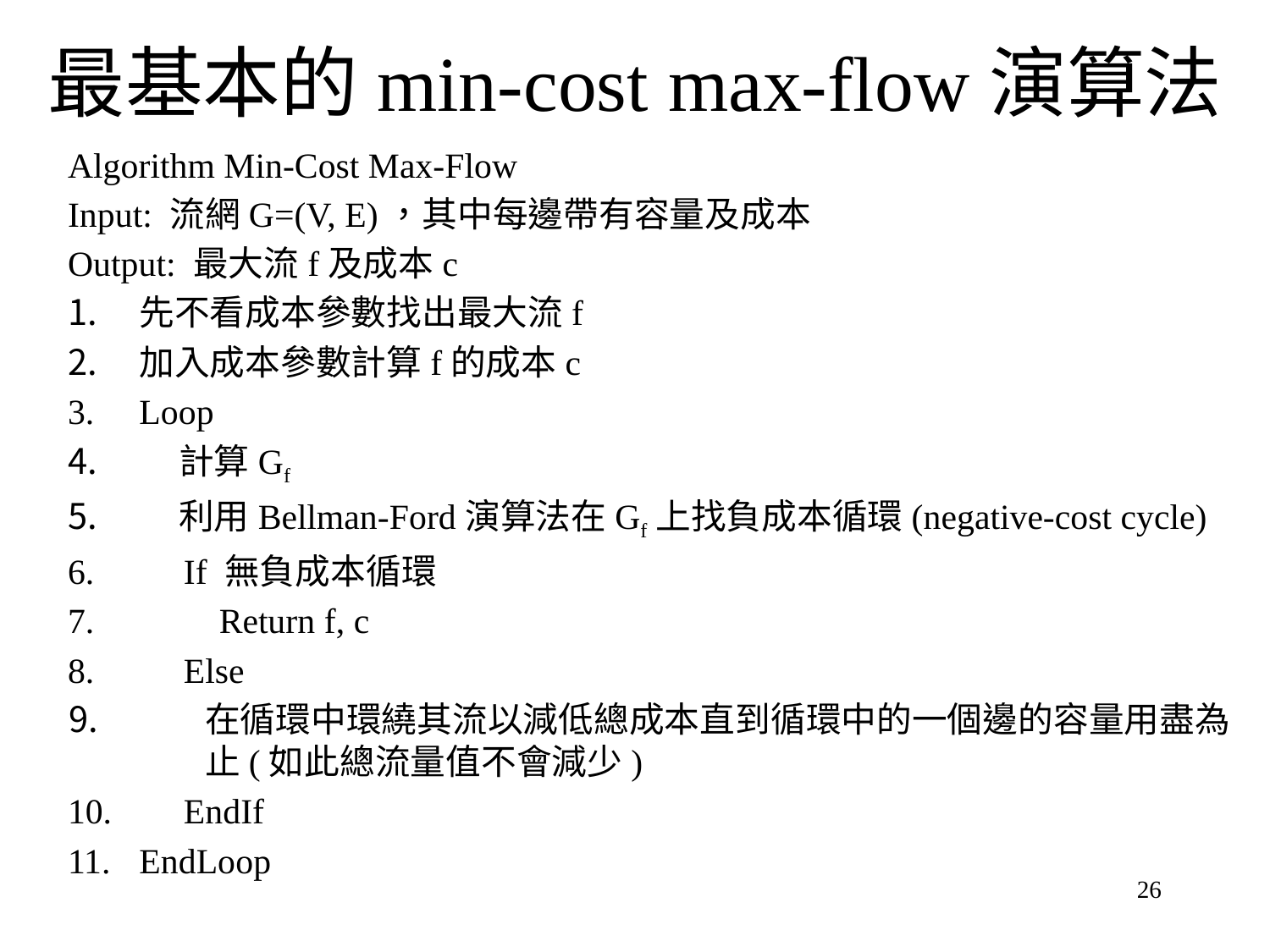

# 最基本的min-cost max-flow演算法
Algorithm Min-Cost Max-Flow
Input: 流網G=(V, E)，其中每邊帶有容量及成本
Output: 最大流f及成本c
先不看成本參數找出最大流f
加入成本參數計算f的成本c
Loop
    計算Gf
    利用Bellman-Ford演算法在Gf上找負成本循環(negative-cost cycle)
     If 無負成本循環
         Return f, c
     Else
在循環中環繞其流以減低總成本直到循環中的一個邊的容量用盡為止(如此總流量值不會減少)
     EndIf
EndLoop

26